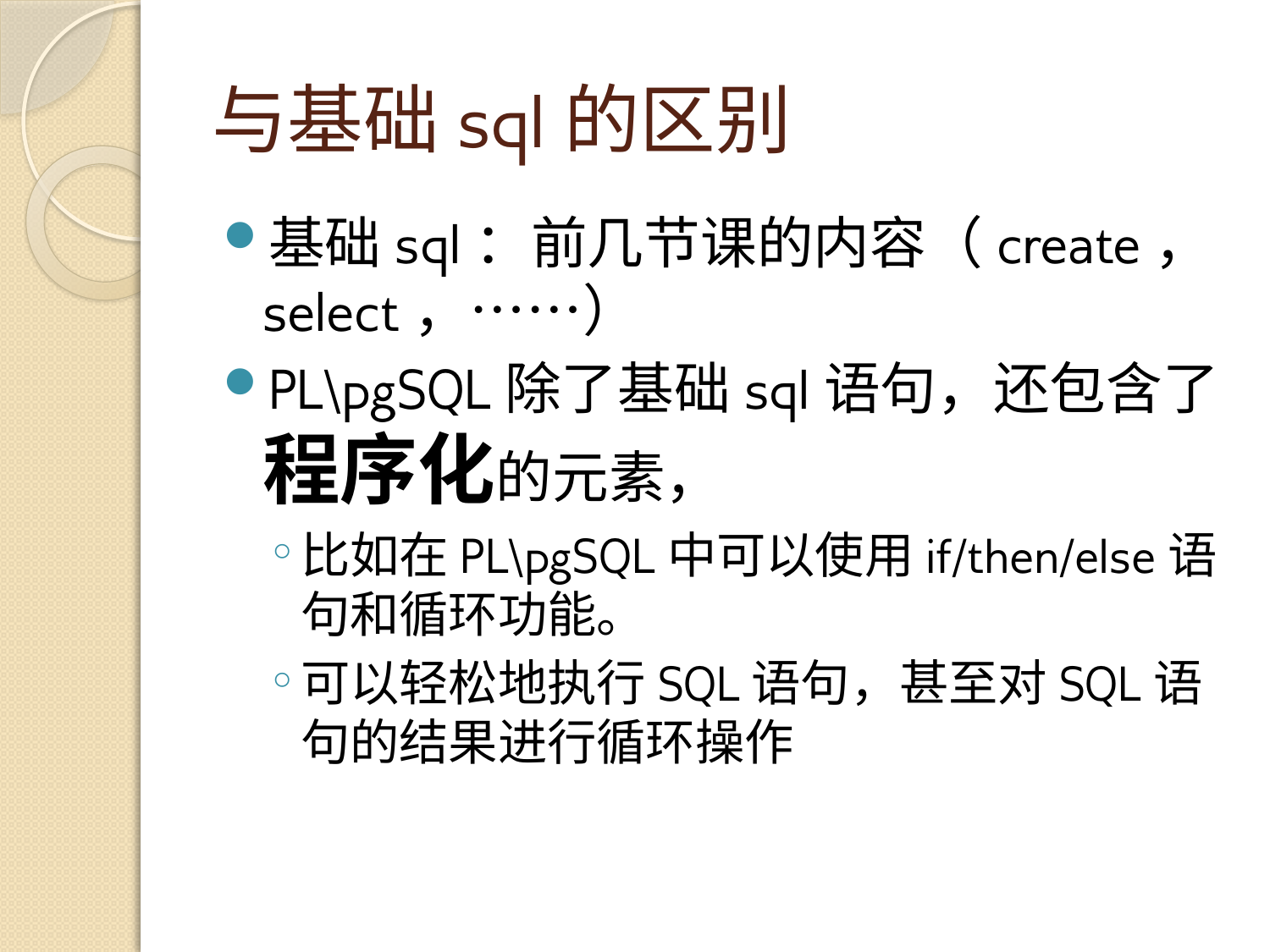

# 与基础sql的区别
基础sql：前几节课的内容（create，select，……）
PL\pgSQL除了基础sql语句，还包含了程序化的元素，
比如在PL\pgSQL中可以使用if/then/else语句和循环功能。
可以轻松地执行SQL语句，甚至对SQL语句的结果进行循环操作